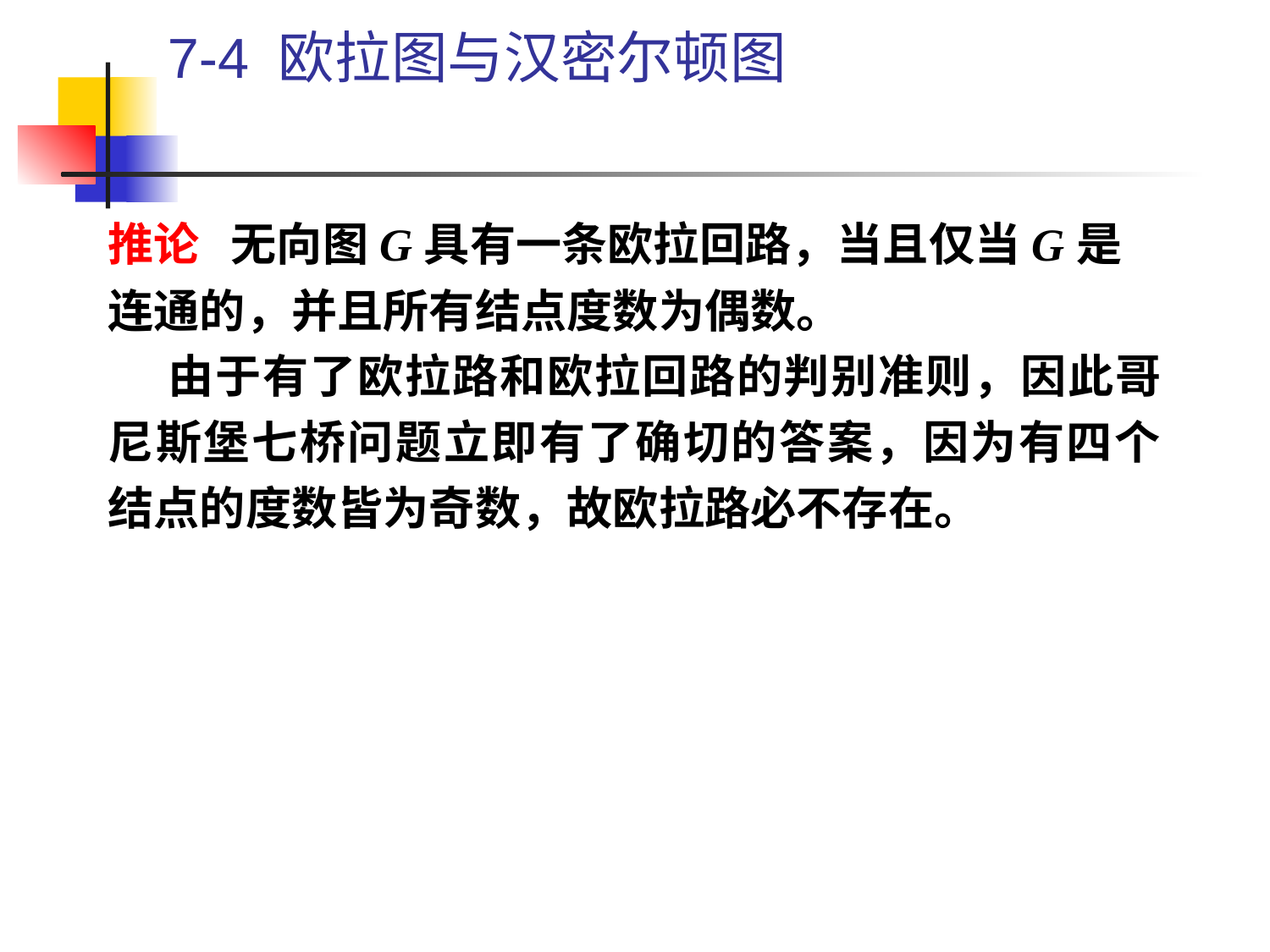

#
7-4 欧拉图与汉密尔顿图
推论   无向图G具有一条欧拉回路，当且仅当G是连通的，并且所有结点度数为偶数。
    由于有了欧拉路和欧拉回路的判别准则，因此哥尼斯堡七桥问题立即有了确切的答案，因为有四个结点的度数皆为奇数，故欧拉路必不存在。